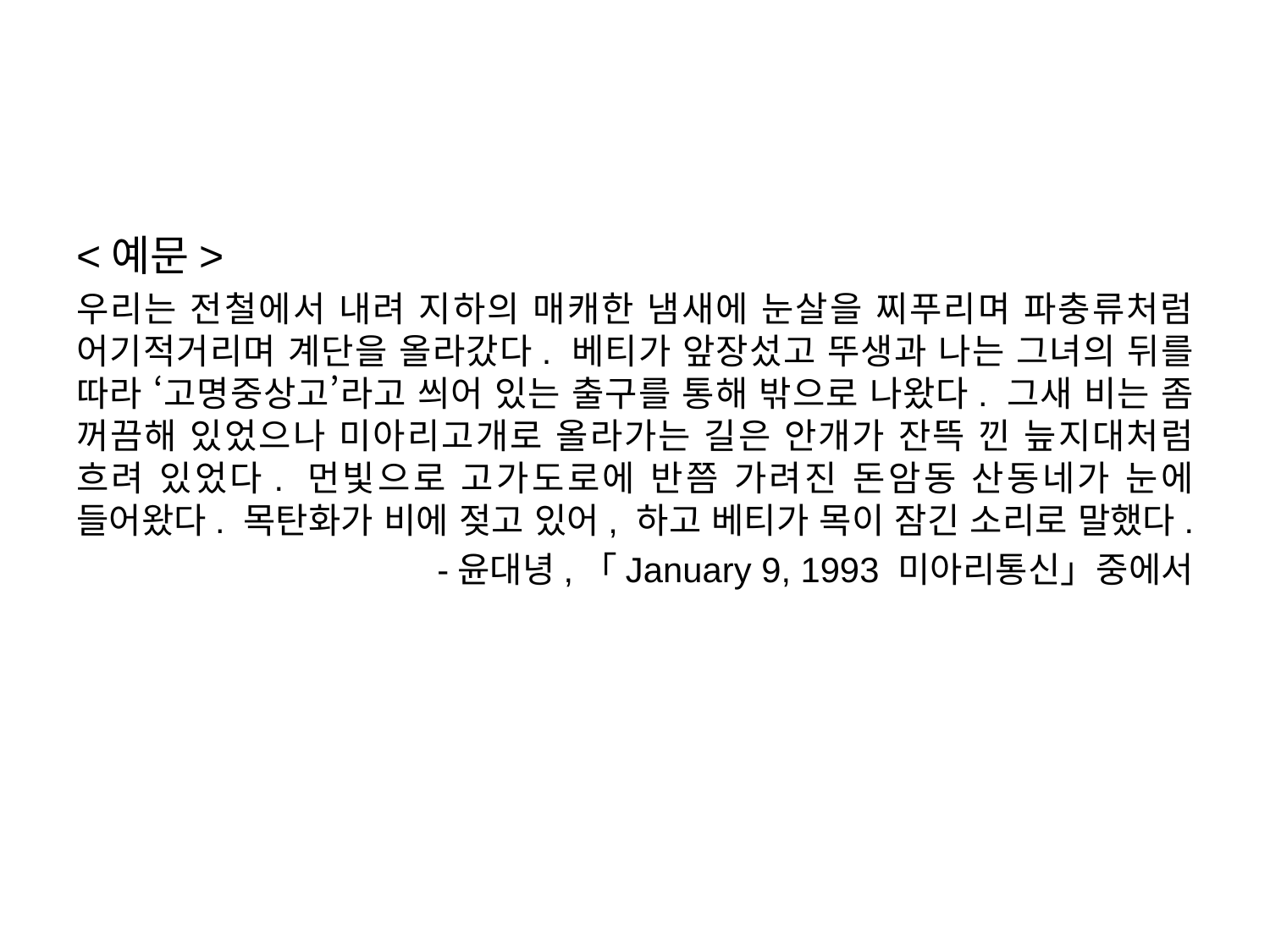

<예문>
우리는 전철에서 내려 지하의 매캐한 냄새에 눈살을 찌푸리며 파충류처럼 어기적거리며 계단을 올라갔다. 베티가 앞장섰고 뚜생과 나는 그녀의 뒤를 따라 ‘고명중상고’라고 씌어 있는 출구를 통해 밖으로 나왔다. 그새 비는 좀 꺼끔해 있었으나 미아리고개로 올라가는 길은 안개가 잔뜩 낀 늪지대처럼 흐려 있었다. 먼빛으로 고가도로에 반쯤 가려진 돈암동 산동네가 눈에 들어왔다. 목탄화가 비에 젖고 있어, 하고 베티가 목이 잠긴 소리로 말했다.
-윤대녕,「January 9, 1993 미아리통신」중에서